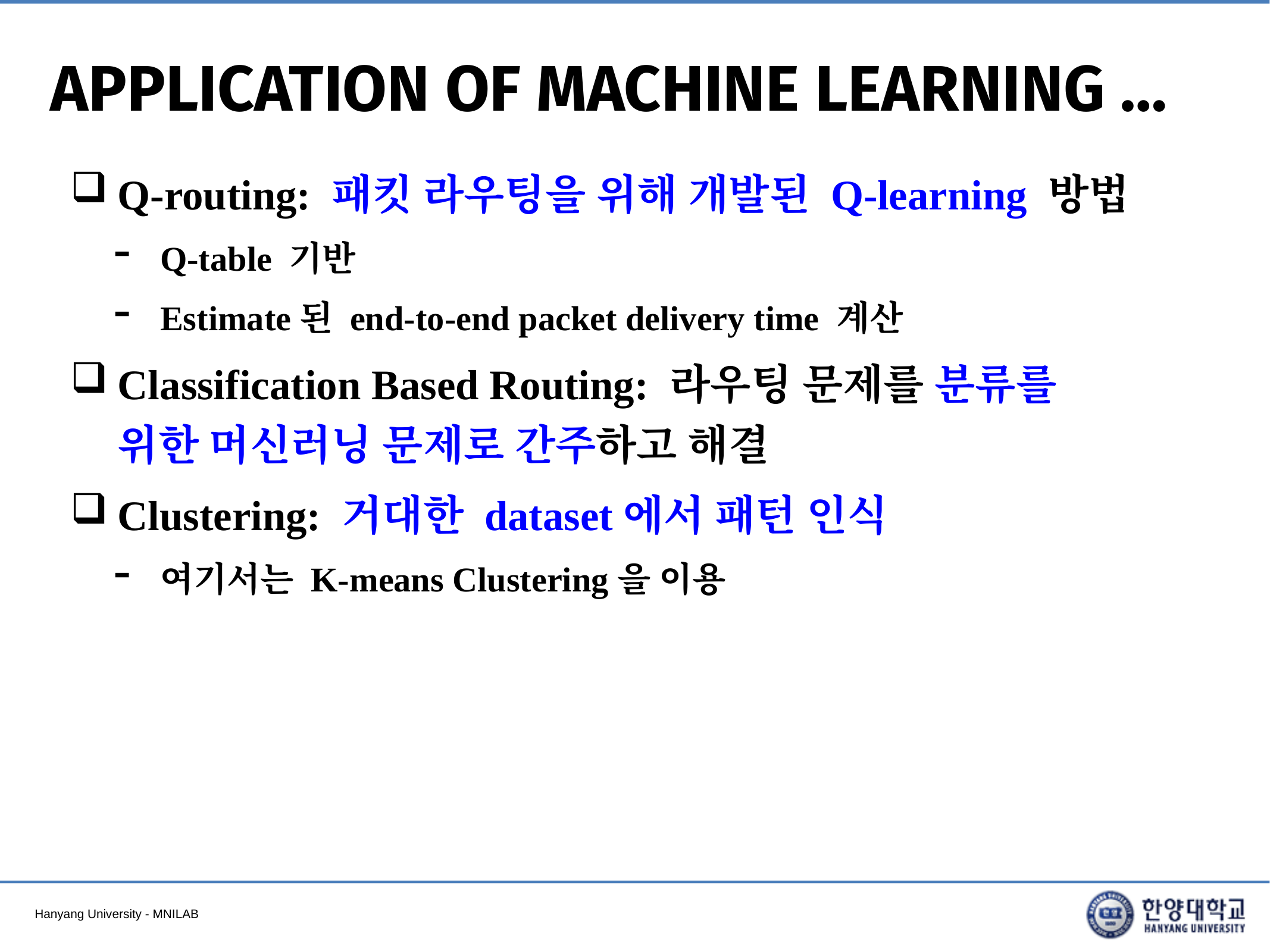

# APPLICATION OF MACHINE LEARNING …
Q-routing: 패킷 라우팅을 위해 개발된 Q-learning 방법
Q-table 기반
Estimate된 end-to-end packet delivery time 계산
Classification Based Routing: 라우팅 문제를 분류를 위한 머신러닝 문제로 간주하고 해결
Clustering: 거대한 dataset에서 패턴 인식
여기서는 K-means Clustering을 이용